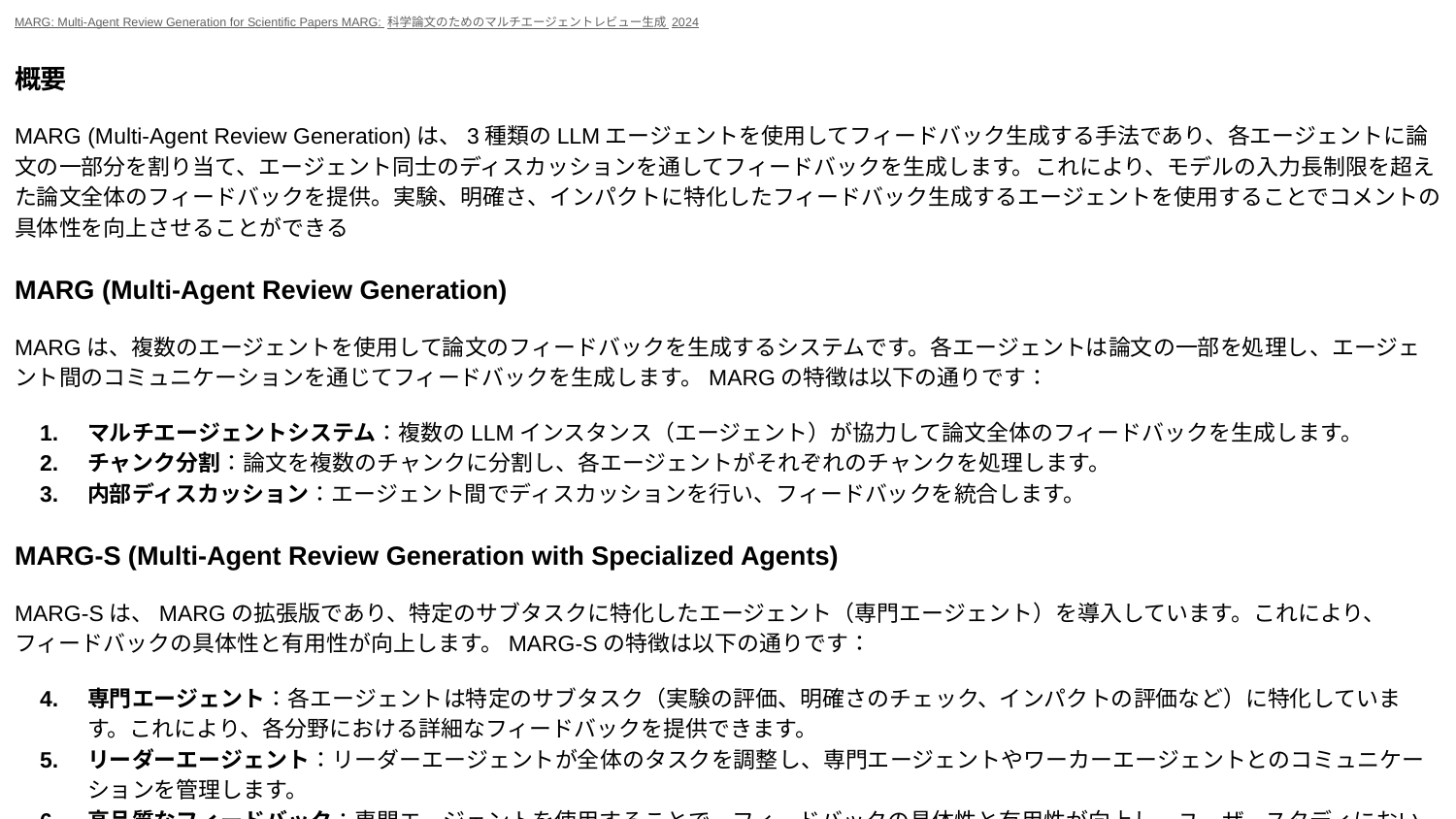

MARG: Multi-Agent Review Generation for Scientific Papers MARG: 科学論文のためのマルチエージェントレビュー生成 2024
概要
MARG (Multi-Agent Review Generation)は、3種類のLLMエージェントを使用してフィードバック生成する手法であり、各エージェントに論文の一部分を割り当て、エージェント同士のディスカッションを通してフィードバックを生成します。これにより、モデルの入力長制限を超えた論文全体のフィードバックを提供。実験、明確さ、インパクトに特化したフィードバック生成するエージェントを使用することでコメントの具体性を向上させることができる
MARG (Multi-Agent Review Generation)
MARGは、複数のエージェントを使用して論文のフィードバックを生成するシステムです。各エージェントは論文の一部を処理し、エージェント間のコミュニケーションを通じてフィードバックを生成します。MARGの特徴は以下の通りです：
マルチエージェントシステム：複数のLLMインスタンス（エージェント）が協力して論文全体のフィードバックを生成します。
チャンク分割：論文を複数のチャンクに分割し、各エージェントがそれぞれのチャンクを処理します。
内部ディスカッション：エージェント間でディスカッションを行い、フィードバックを統合します。
MARG-S (Multi-Agent Review Generation with Specialized Agents)
MARG-Sは、MARGの拡張版であり、特定のサブタスクに特化したエージェント（専門エージェント）を導入しています。これにより、フィードバックの具体性と有用性が向上します。MARG-Sの特徴は以下の通りです：
専門エージェント：各エージェントは特定のサブタスク（実験の評価、明確さのチェック、インパクトの評価など）に特化しています。これにより、各分野における詳細なフィードバックを提供できます。
リーダーエージェント：リーダーエージェントが全体のタスクを調整し、専門エージェントやワーカーエージェントとのコミュニケーションを管理します。
高品質なフィードバック：専門エージェントを使用することで、フィードバックの具体性と有用性が向上し、ユーザースタディにおいて従来の手法と比較して高評価を得ています。
違いの詳細
エージェントの種類：
MARG：全てのエージェントが同様の役割を持ち、論文のチャンクを処理します。
MARG-S：リーダーエージェント、ワーカーエージェント、専門エージェントの3種類のエージェントがあり、それぞれが特定の役割を持ちます。
フィードバックの質：
MARG：全体的なフィードバックを提供しますが、フィードバックの具体性や専門性に欠ける場合があります。
MARG-S：専門エージェントが特定のサブタスクに焦点を当てることで、フィードバックの具体性と有用性が向上します。
ディスカッションと調整：
MARG：エージェント間のディスカッションを通じてフィードバックを統合します。
MARG-S：リーダーエージェントが専門エージェントやワーカーエージェントのディスカッションを調整し、効率的にフィードバックを統合します。
MARG-Sの仕組みとその動作について
1. リーダーエージェントの役割
リーダーエージェントは、全体の調整とエージェント間のコミュニケーションを担当します。以下のステップを踏んでフィードバックを生成します。
タスクの受領：
リーダーエージェントは、フィードバック生成のタスクと論文の内容を受け取ります。
各ワーカーエージェントとエキスパートエージェントのIDと数を把握します。
論文の分割：
論文を複数のチャンク（部分）に分割します。各チャンクは1つのパラグラフまたはセクションに対応します。
ワーカーエージェントへの指示：
各ワーカーエージェントに、担当するチャンクを割り当て、その部分に基づいてフィードバックを作成するよう指示します。
メッセージ例：「チャンク1の内容に基づいて、フィードバックコメントを作成してください。」
エキスパートエージェントへの指示：
各エキスパートエージェントに特化したサブタスクを割り当てます。例えば、実験の評価、明確さのチェック、インパクトの評価など。
メッセージ例：「この論文の実験部分を評価し、改善点をフィードバックしてください。」
2. ワーカーエージェントの役割
ワーカーエージェントは、割り当てられた論文のチャンクに基づいてフィードバックを生成します。以下のステップを実施します。
チャンクの受領：
割り当てられたチャンクの内容を受け取ります。
フィードバックの作成：
チャンクの内容を理解し、問題点や改善点を特定します。
フィードバックコメントを作成し、リーダーエージェントに返します。
コメント例：「このセクションでは、データセットの詳細な説明が不足しています。」
3. エキスパートエージェントの役割
エキスパートエージェントは、特定のサブタスクに焦点を当てたフィードバックを生成します。以下のステップを実施します。
リーダーエージェントからの指示受領：
リーダーエージェントからの特化したタスクの指示を受け取ります。
フィードバックの作成：
指定されたサブタスクに基づいて論文を評価します。
サブタスク例：
実験エキスパート：実験手法の妥当性と結果の信頼性を評価。
明確さエキスパート：論文の説明が明確で理解しやすいかどうかを評価。
インパクトエキスパート：研究の新規性とインパクトを評価。
フィードバックコメントを作成し、リーダーエージェントに返します。
コメント例（実験エキスパート）：「実験結果の説明が不十分です。より詳細なデータと分析が必要です。」
4. リーダーエージェントによるフィードバックの統合
リーダーエージェントは、各ワーカーエージェントとエキスパートエージェントから受け取ったフィードバックを統合し、最終的なレビューコメントのリストを作成します。
フィードバックの受領：
全てのエージェントからのフィードバックコメントを収集します。
フィードバックの統合：
受け取ったコメントを整理し、重複を排除します。
フィードバックを統合して一貫性を持たせます。
最終フィードバックの生成：
統合されたフィードバックをまとめ、最終的なレビューコメントとして出力します。
5. フィードバックの精査（オプション）
場合によっては、生成されたフィードバックをさらに精査するプロセスが追加されます。これには、新たなエージェントグループが関与し、各コメントの明確さ、具体性、正当性を再評価します。